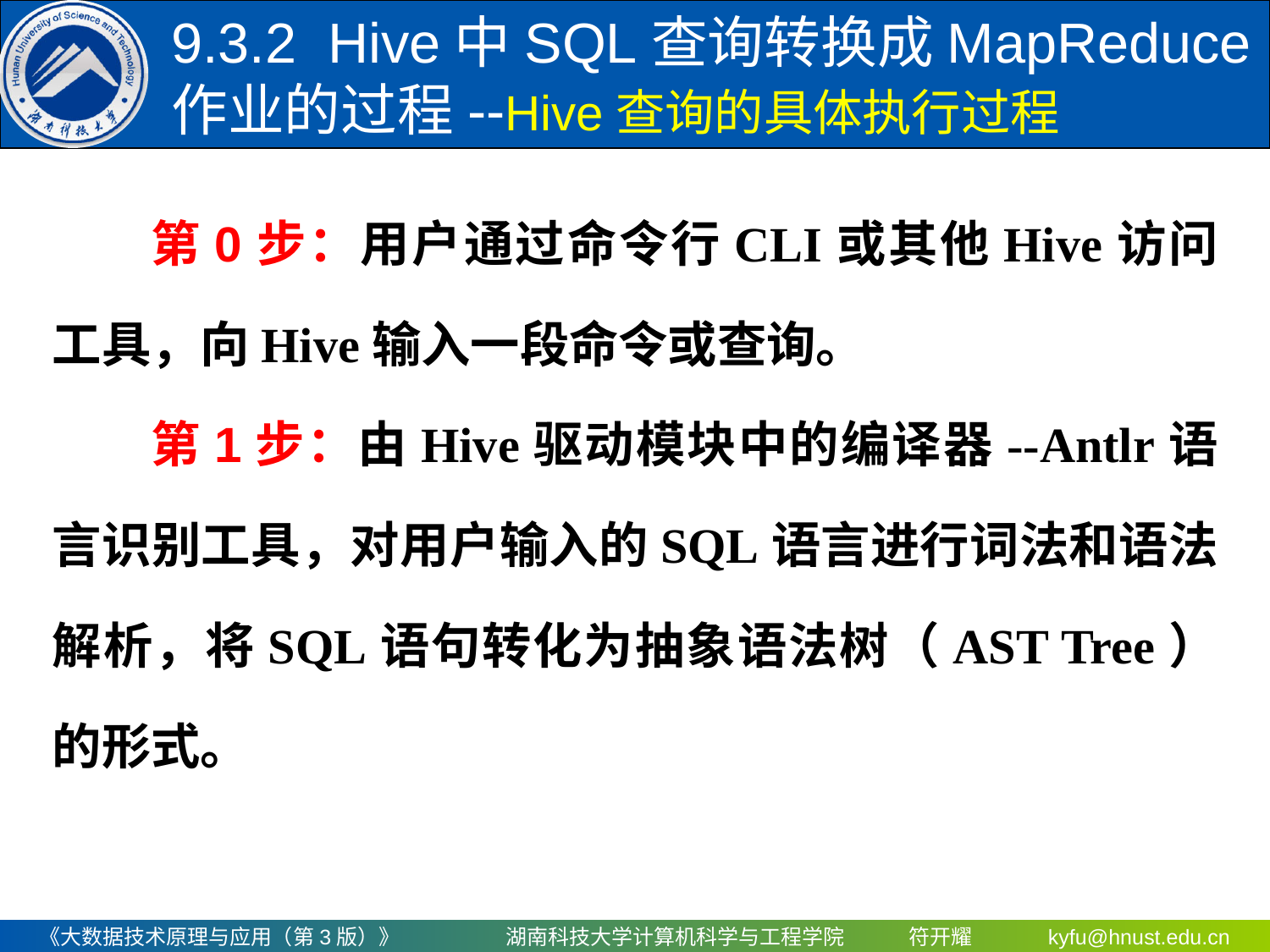

9.3.2  Hive中SQL查询转换成MapReduce作业的过程--Hive查询的具体执行过程
第0步：用户通过命令行CLI或其他Hive访问工具，向Hive输入一段命令或查询。
第1步：由Hive驱动模块中的编译器--Antlr语言识别工具，对用户输入的SQL语言进行词法和语法解析，将SQL语句转化为抽象语法树（AST Tree）的形式。